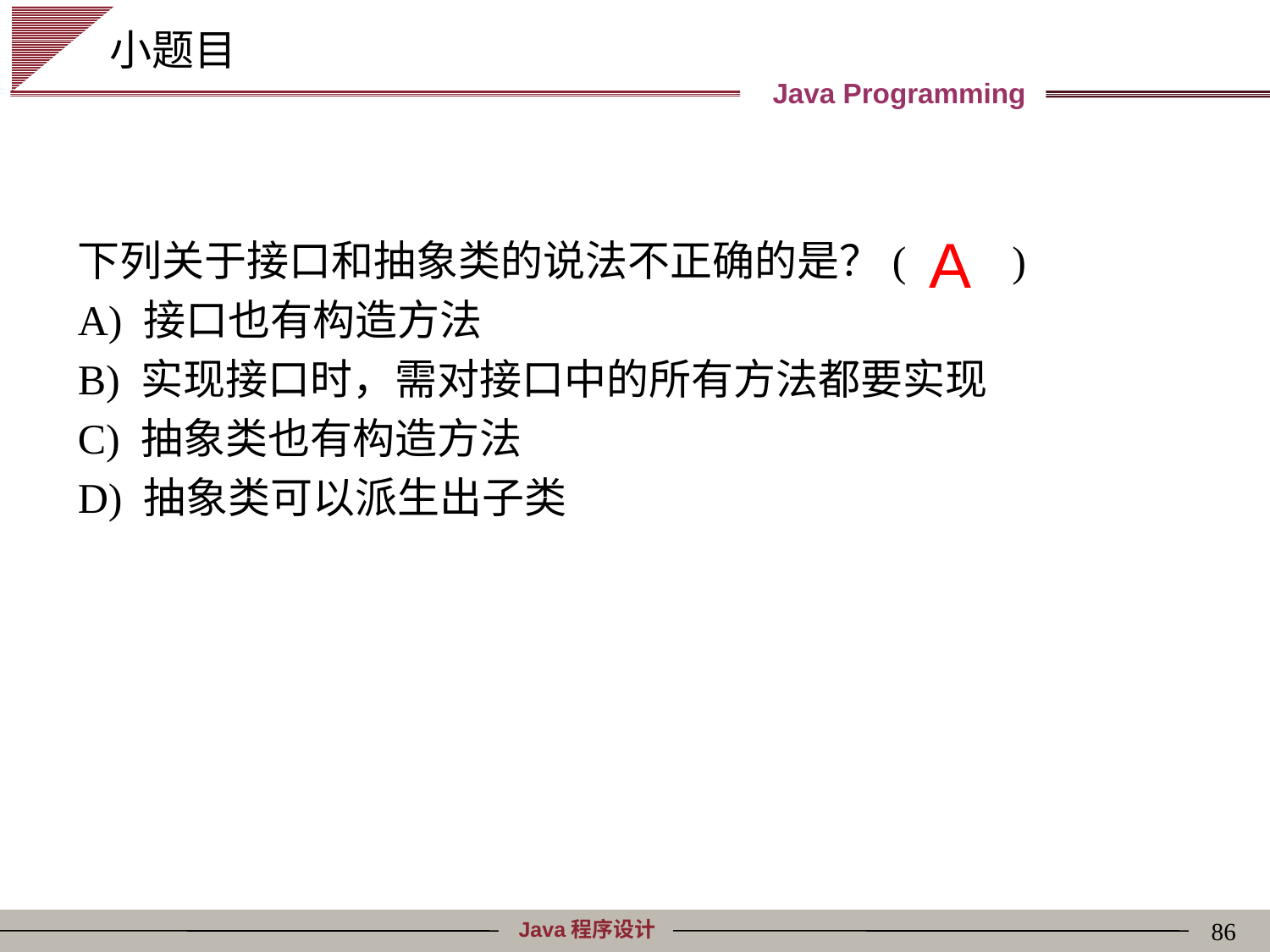

# 小题目
A
下列关于接口和抽象类的说法不正确的是？(          )
A) 接口也有构造方法
B) 实现接口时，需对接口中的所有方法都要实现
C) 抽象类也有构造方法
D) 抽象类可以派生出子类